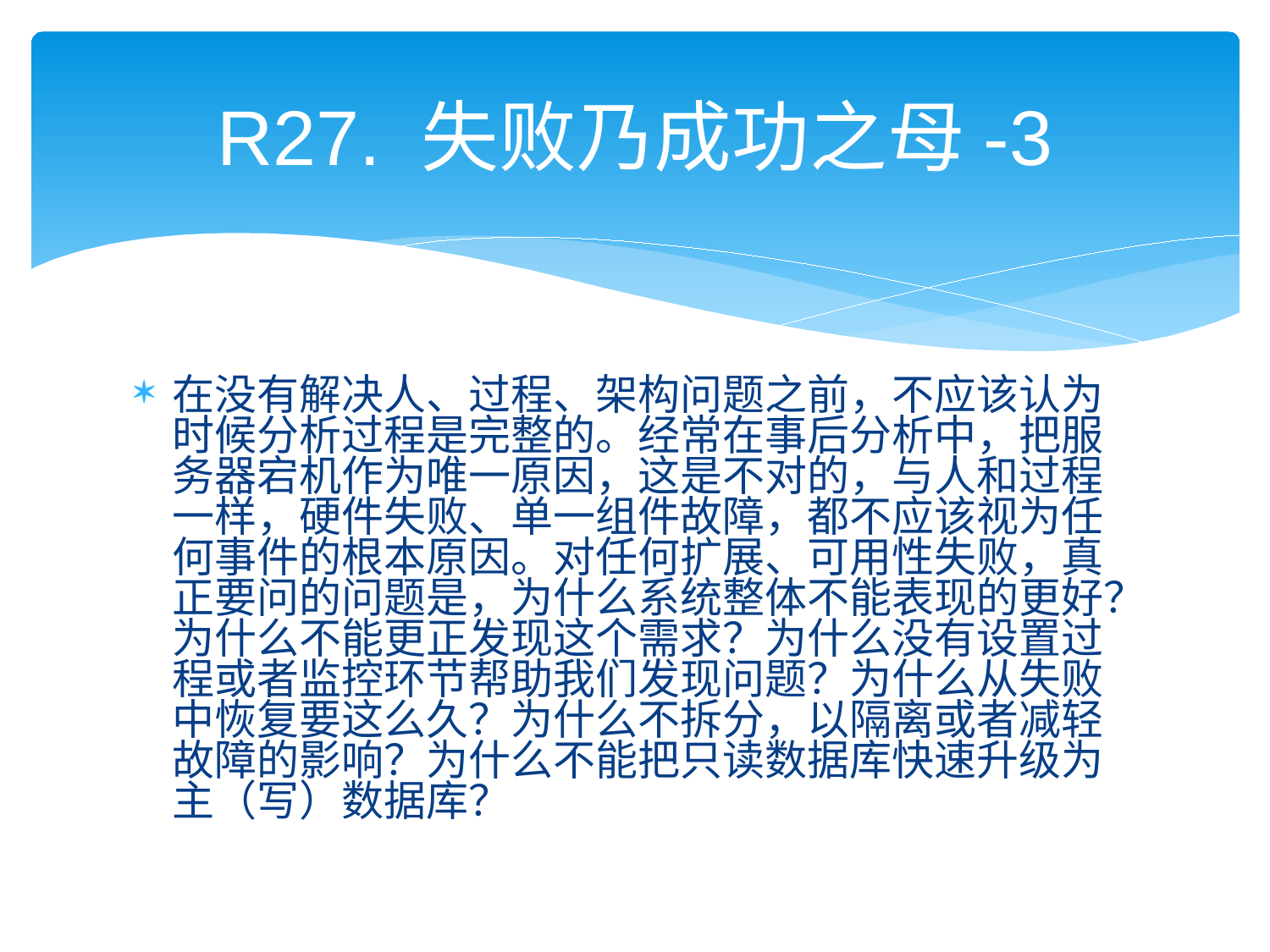

# R27. 失败乃成功之母-3
在没有解决人、过程、架构问题之前，不应该认为时候分析过程是完整的。经常在事后分析中，把服务器宕机作为唯一原因，这是不对的，与人和过程一样，硬件失败、单一组件故障，都不应该视为任何事件的根本原因。对任何扩展、可用性失败，真正要问的问题是，为什么系统整体不能表现的更好？为什么不能更正发现这个需求？为什么没有设置过程或者监控环节帮助我们发现问题？为什么从失败中恢复要这么久？为什么不拆分，以隔离或者减轻故障的影响？为什么不能把只读数据库快速升级为主（写）数据库？